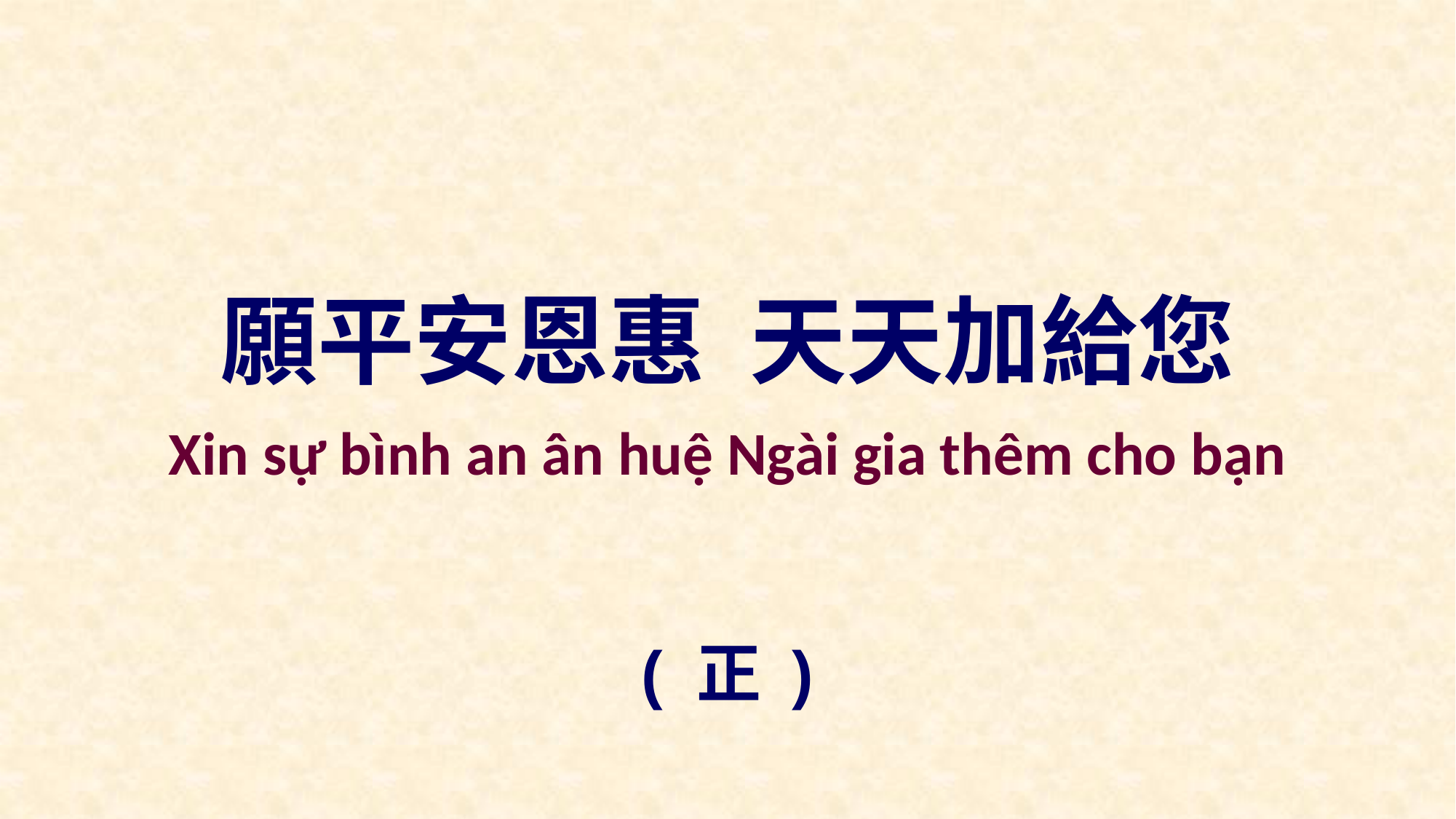

願平安恩惠  天天加給您
Xin sự bình an ân huệ Ngài gia thêm cho bạn
( 正 )